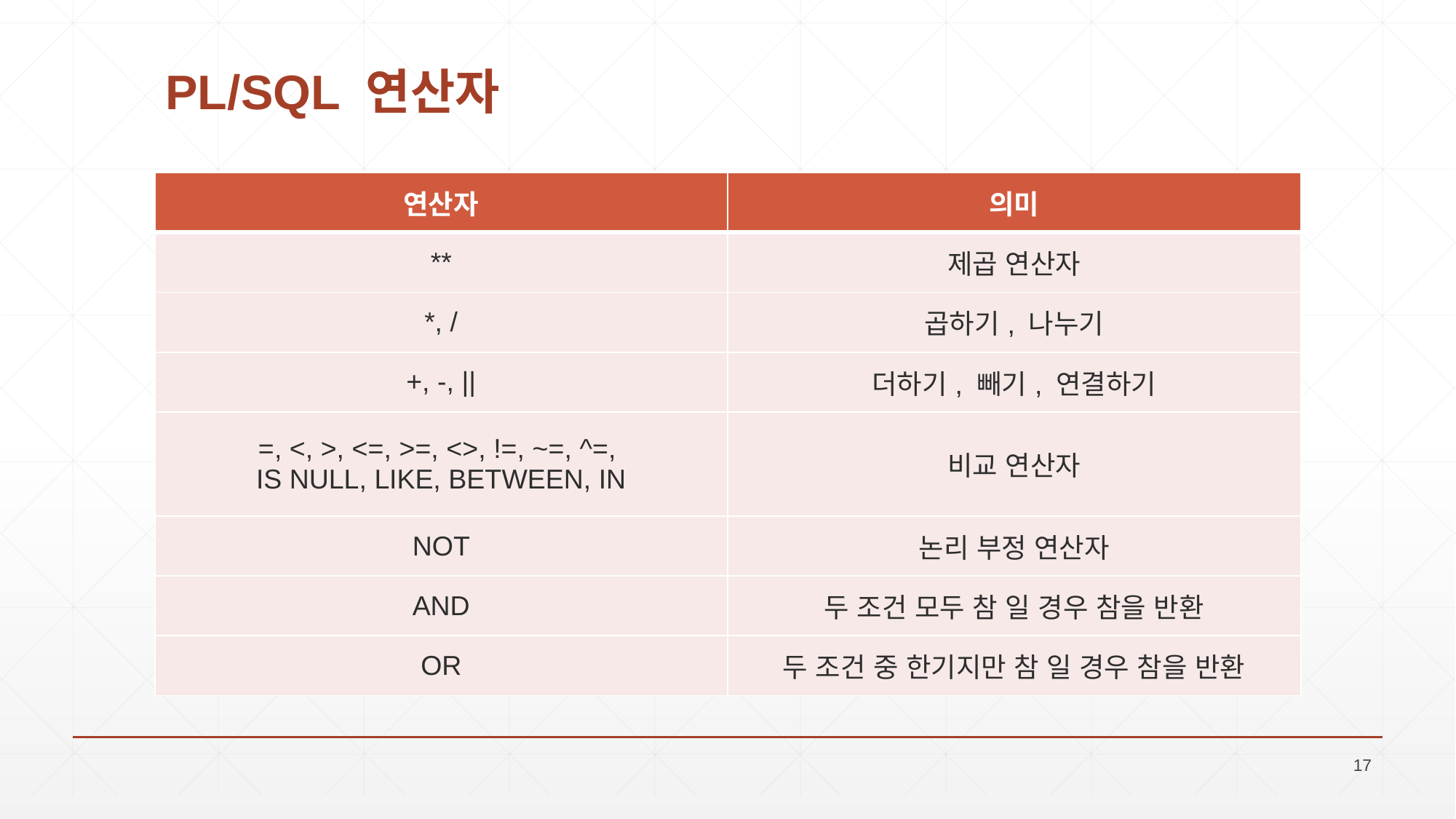

# PL/SQL 연산자
| 연산자 | 의미 |
| --- | --- |
| \*\* | 제곱 연산자 |
| \*, / | 곱하기, 나누기 |
| +, -, || | 더하기, 빼기, 연결하기 |
| =, <, >, <=, >=, <>, !=, ~=, ^=, IS NULL, LIKE, BETWEEN, IN | 비교 연산자 |
| NOT | 논리 부정 연산자 |
| AND | 두 조건 모두 참 일 경우 참을 반환 |
| OR | 두 조건 중 한기지만 참 일 경우 참을 반환 |
17